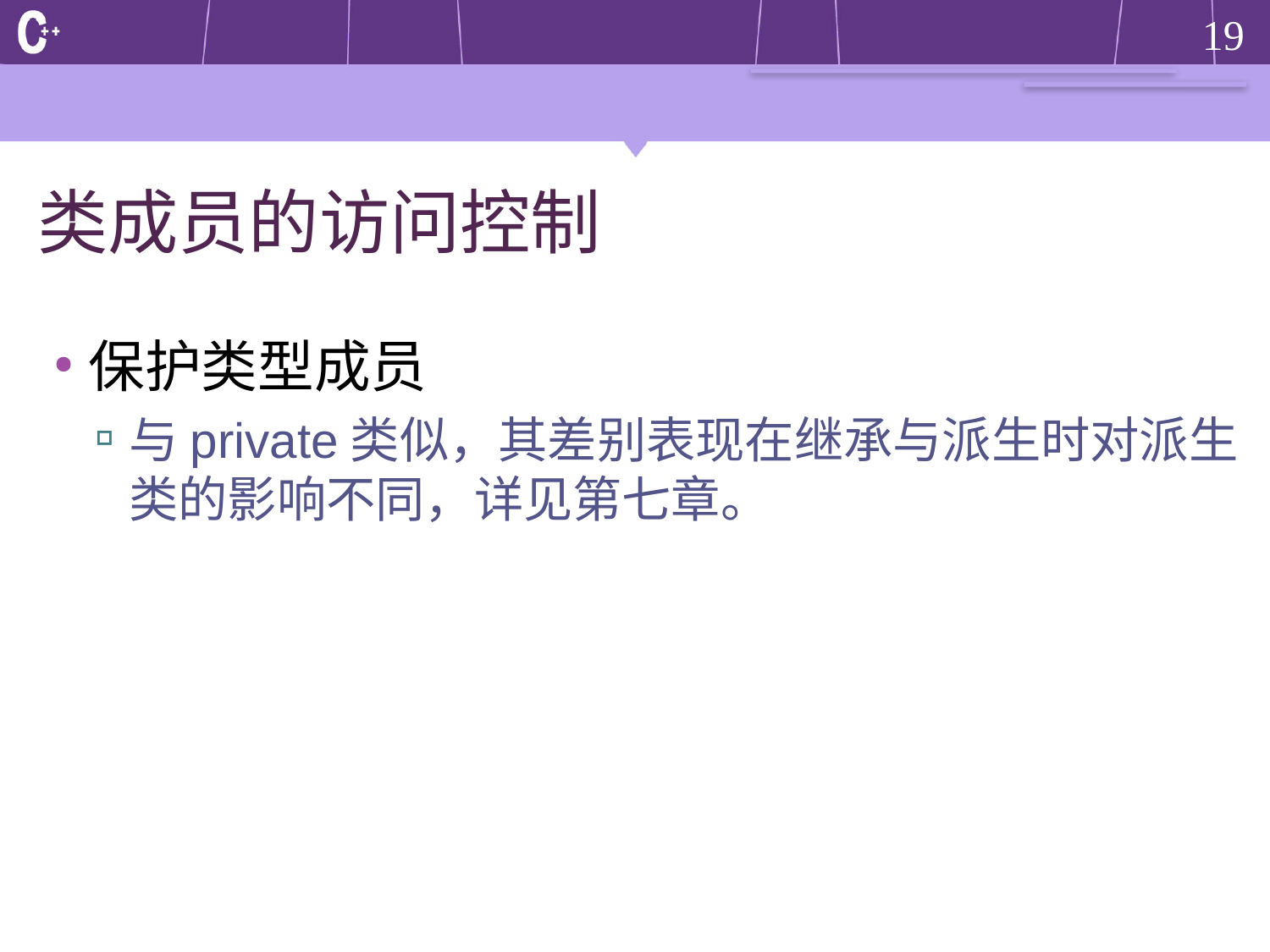

# 类成员的访问控制
保护类型成员
与private类似，其差别表现在继承与派生时对派生类的影响不同，详见第七章。